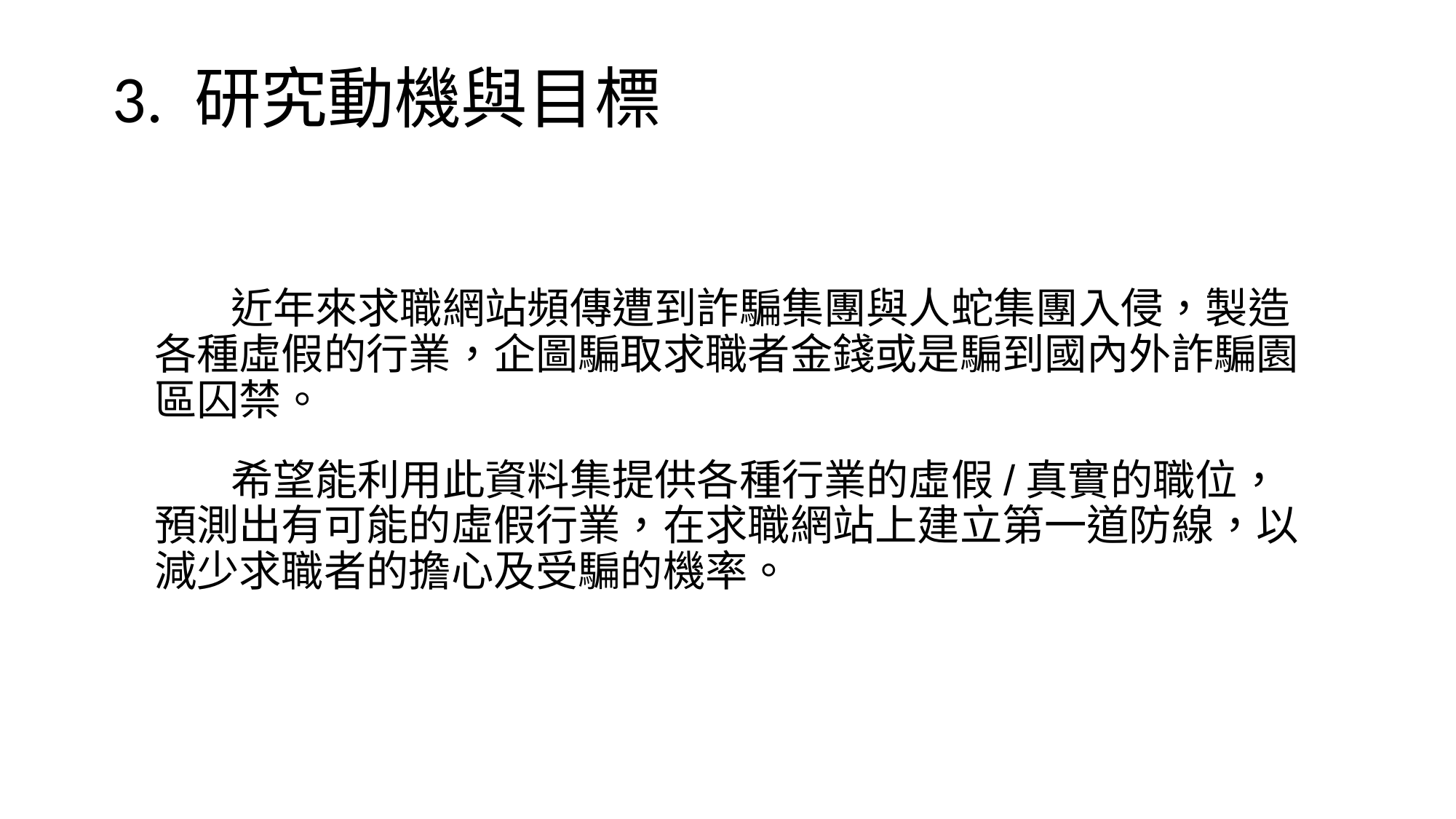

3. 研究動機與目標
       近年來求職網站頻傳遭到詐騙集團與人蛇集團入侵，製造各種虛假的行業，企圖騙取求職者金錢或是騙到國內外詐騙園區囚禁。

       希望能利用此資料集提供各種行業的虛假/真實的職位，預測出有可能的虛假行業，在求職網站上建立第一道防線，以減少求職者的擔心及受騙的機率。